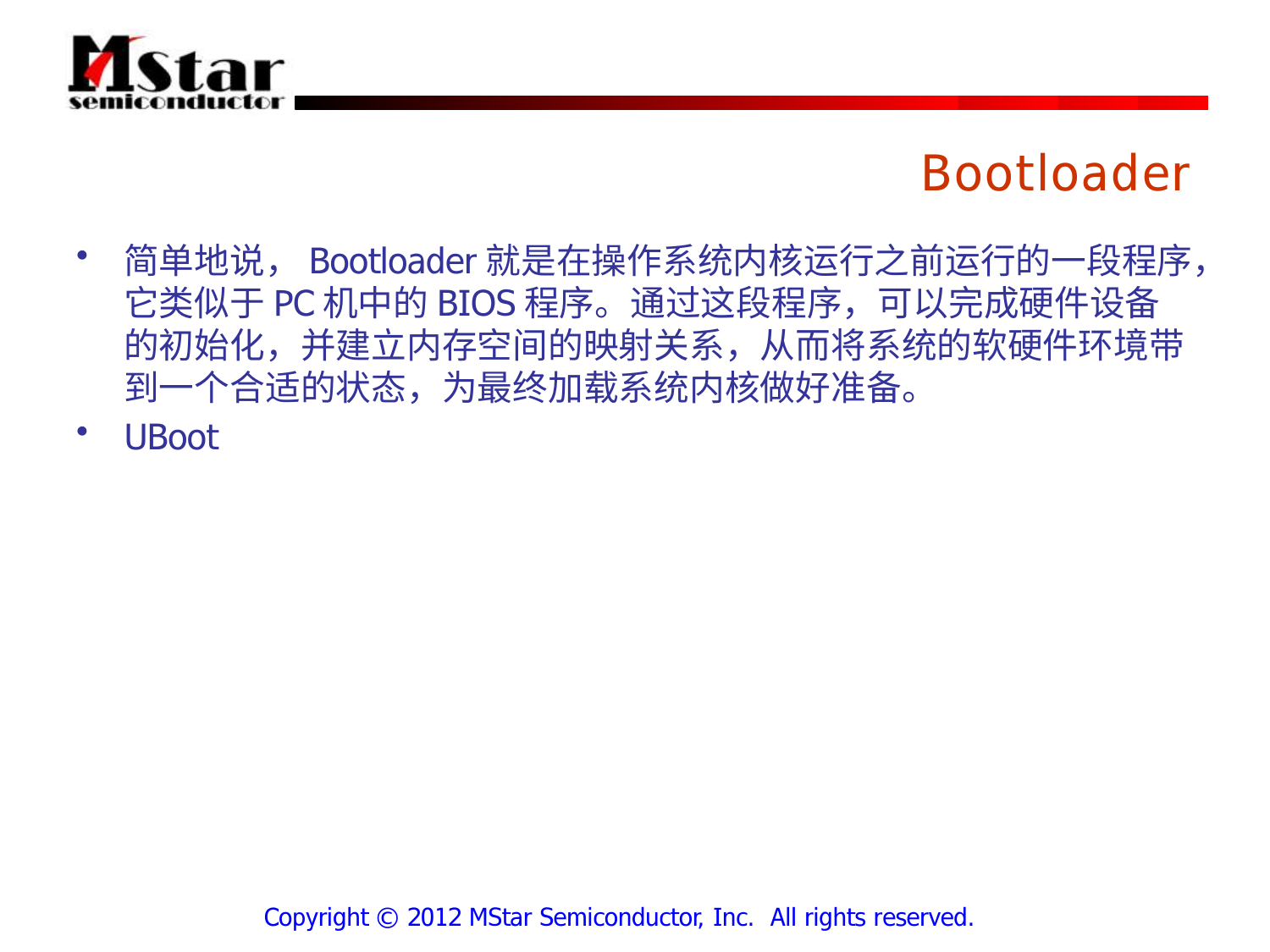

# Bootloader
简单地说，Bootloader就是在操作系统内核运行之前运行的一段程序，它类似于PC机中的BIOS程序。通过这段程序，可以完成硬件设备的初始化，并建立内存空间的映射关系，从而将系统的软硬件环境带到一个合适的状态，为最终加载系统内核做好准备。
UBoot

Copyright © 2012 MStar Semiconductor, Inc.  All rights reserved.